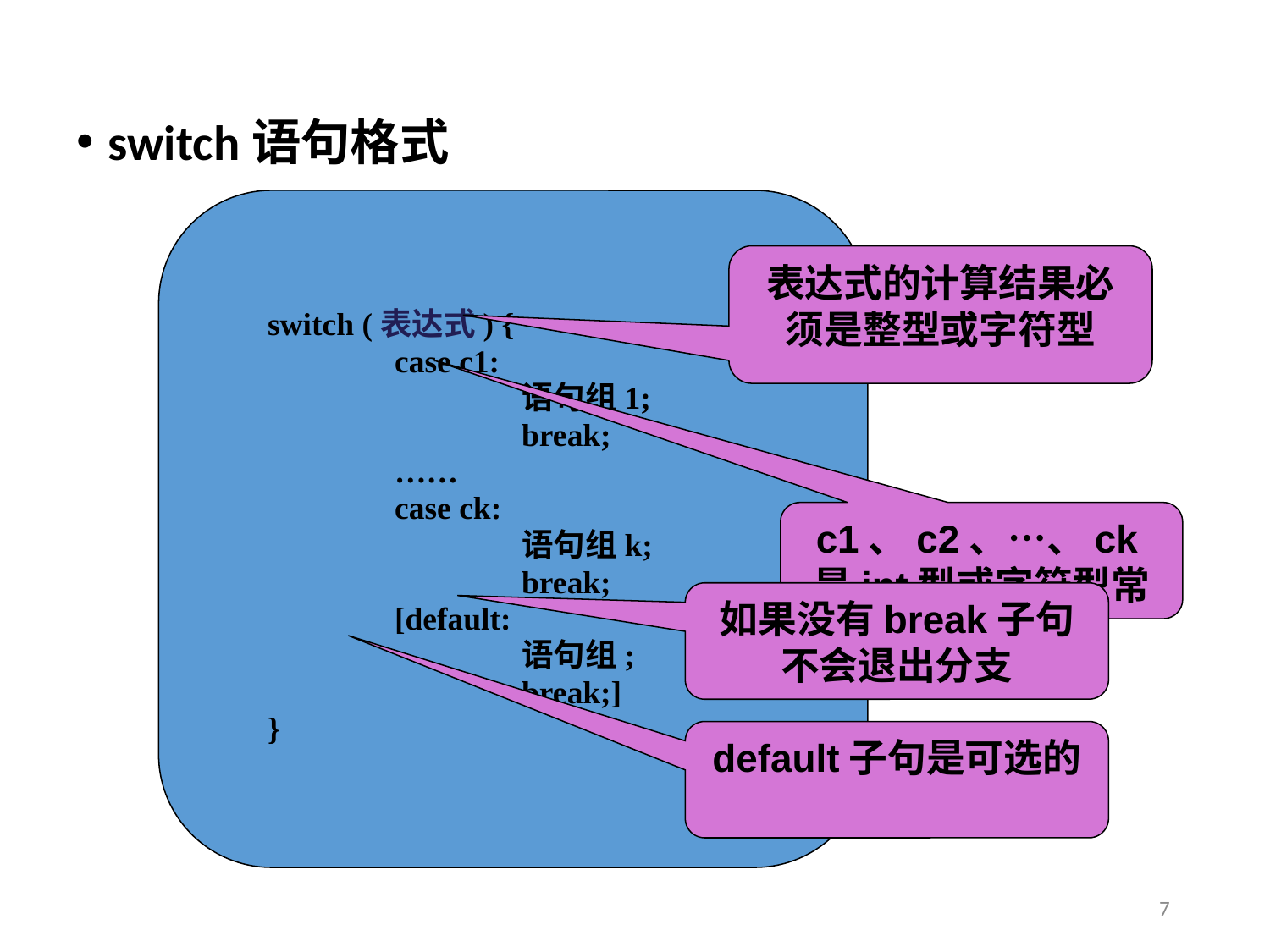

switch语句格式

switch (表达式) {
	case c1:
		语句组1;
		break;
	……
	case ck:
		语句组k;
		break;
	[default:
		语句组;
		break;]
}
表达式的计算结果必须是整型或字符型
c1、c2、…、ck是int型或字符型常量
如果没有break子句不会退出分支
default子句是可选的
7